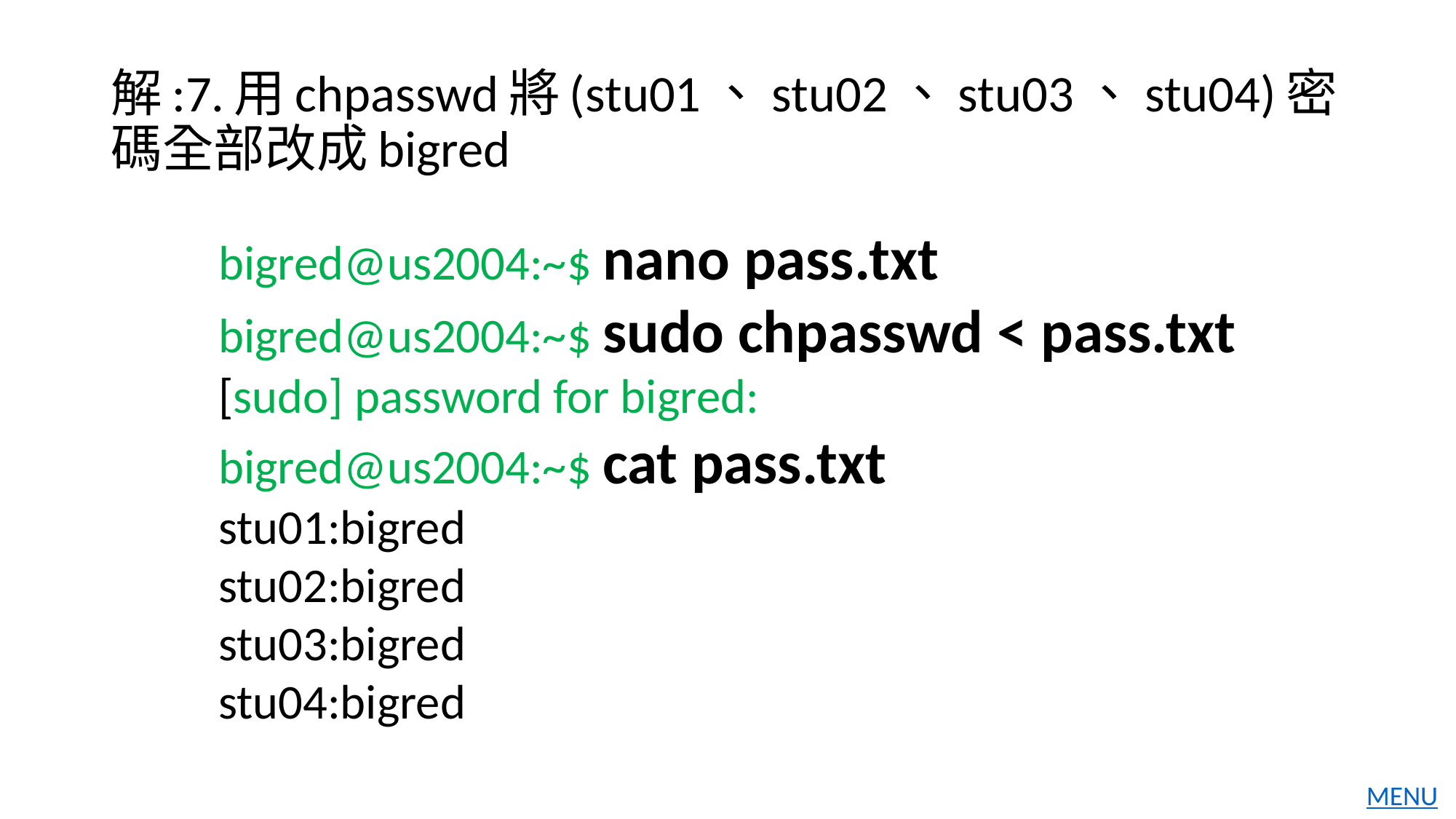

# 解:7.用chpasswd將(stu01、stu02、stu03、stu04)密碼全部改成bigred
bigred@us2004:~$ nano pass.txt
bigred@us2004:~$ sudo chpasswd < pass.txt
[sudo] password for bigred:
bigred@us2004:~$ cat pass.txt
stu01:bigred
stu02:bigred
stu03:bigred
stu04:bigred